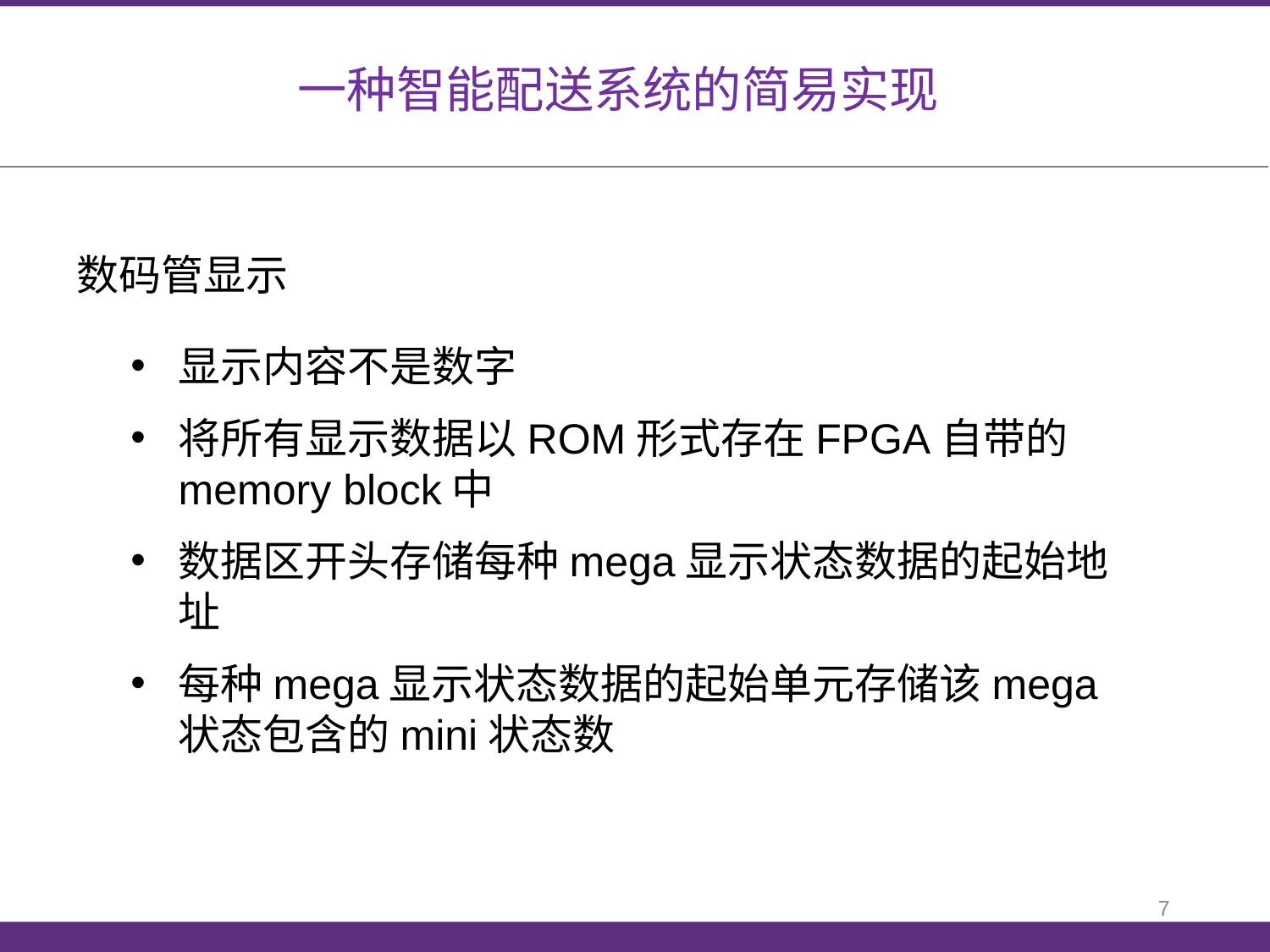

一种智能配送系统的简易实现

数码管显示

显示内容不是数字
将所有显示数据以ROM形式存在FPGA自带的memory block中
数据区开头存储每种mega显示状态数据的起始地址
每种mega显示状态数据的起始单元存储该mega状态包含的mini状态数
7